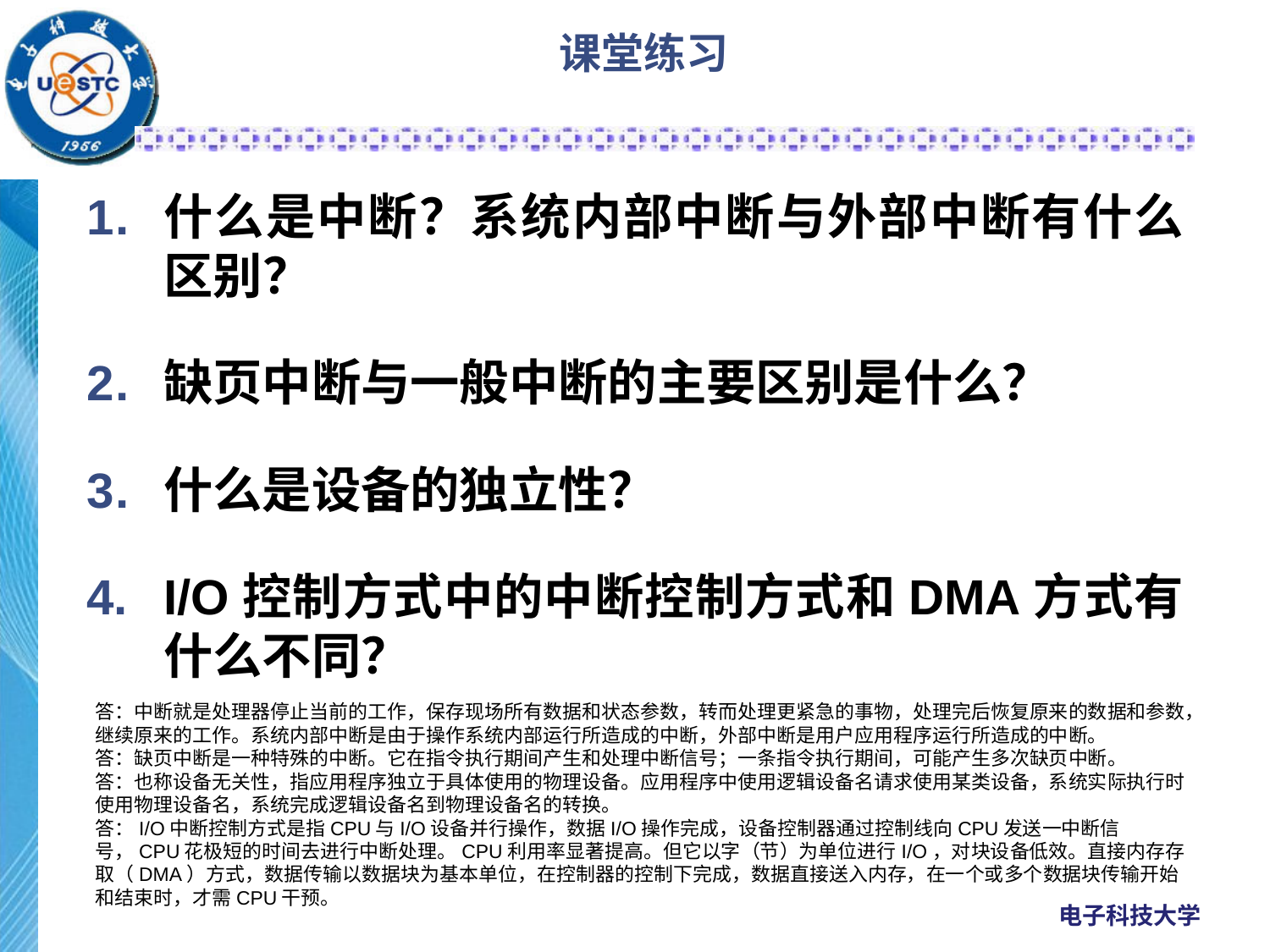

# 课堂练习
什么是中断？系统内部中断与外部中断有什么区别？
缺页中断与一般中断的主要区别是什么？
什么是设备的独立性？
I/O控制方式中的中断控制方式和DMA方式有什么不同？

答：中断就是处理器停止当前的工作，保存现场所有数据和状态参数，转而处理更紧急的事物，处理完后恢复原来的数据和参数，继续原来的工作。系统内部中断是由于操作系统内部运行所造成的中断，外部中断是用户应用程序运行所造成的中断。
答：缺页中断是一种特殊的中断。它在指令执行期间产生和处理中断信号；一条指令执行期间，可能产生多次缺页中断。
答：也称设备无关性，指应用程序独立于具体使用的物理设备。应用程序中使用逻辑设备名请求使用某类设备，系统实际执行时使用物理设备名，系统完成逻辑设备名到物理设备名的转换。
答：I/O中断控制方式是指CPU与I/O设备并行操作，数据I/O操作完成，设备控制器通过控制线向CPU发送一中断信号，CPU花极短的时间去进行中断处理。CPU利用率显著提高。但它以字（节）为单位进行I/O，对块设备低效。直接内存存取（DMA）方式，数据传输以数据块为基本单位，在控制器的控制下完成，数据直接送入内存，在一个或多个数据块传输开始和结束时，才需CPU干预。